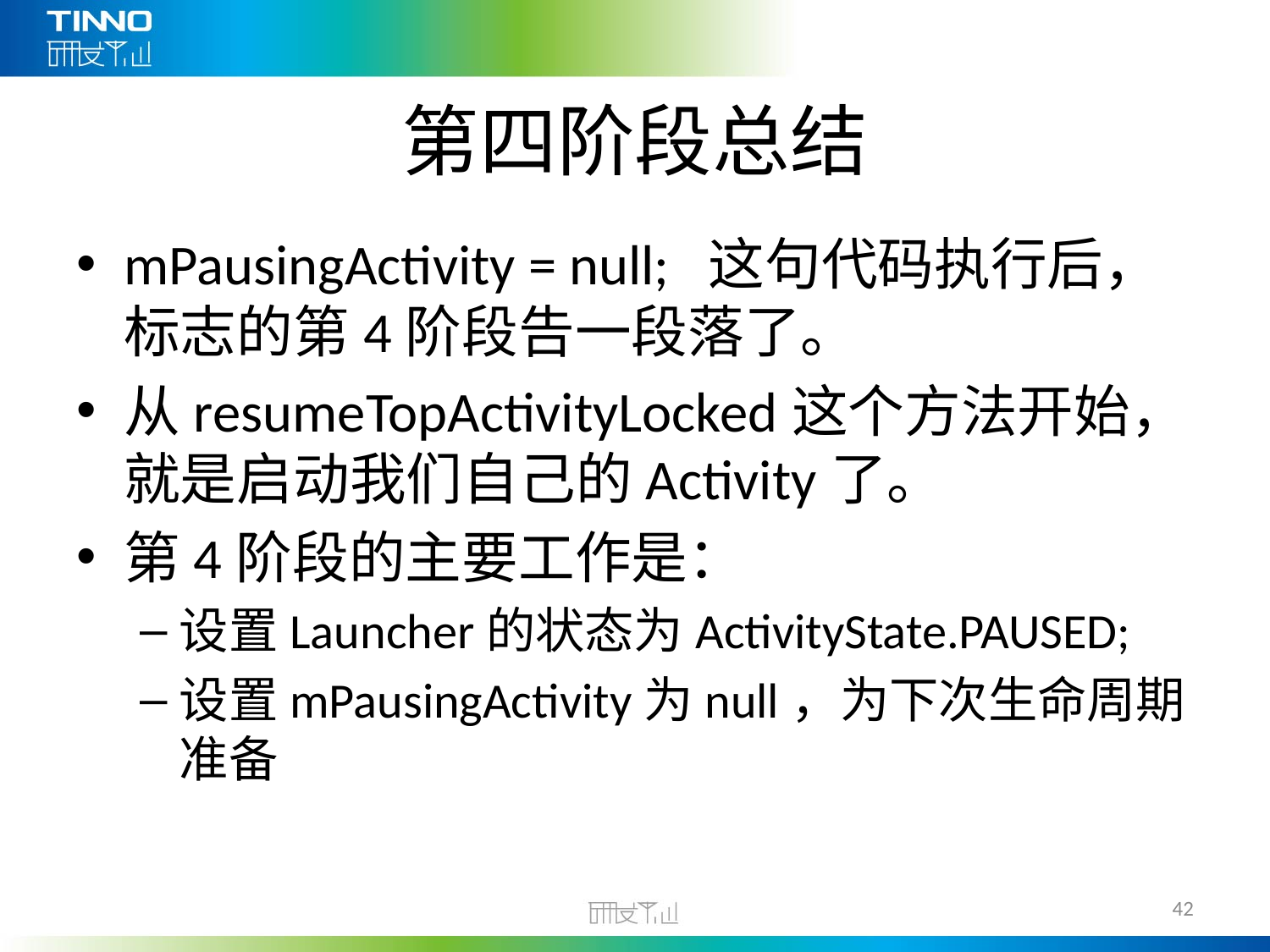

# 第四阶段总结
mPausingActivity = null;  这句代码执行后，标志的第4阶段告一段落了。
从resumeTopActivityLocked这个方法开始，就是启动我们自己的Activity了。
第4阶段的主要工作是：
设置Launcher的状态为ActivityState.PAUSED;
设置mPausingActivity为null，为下次生命周期准备

42